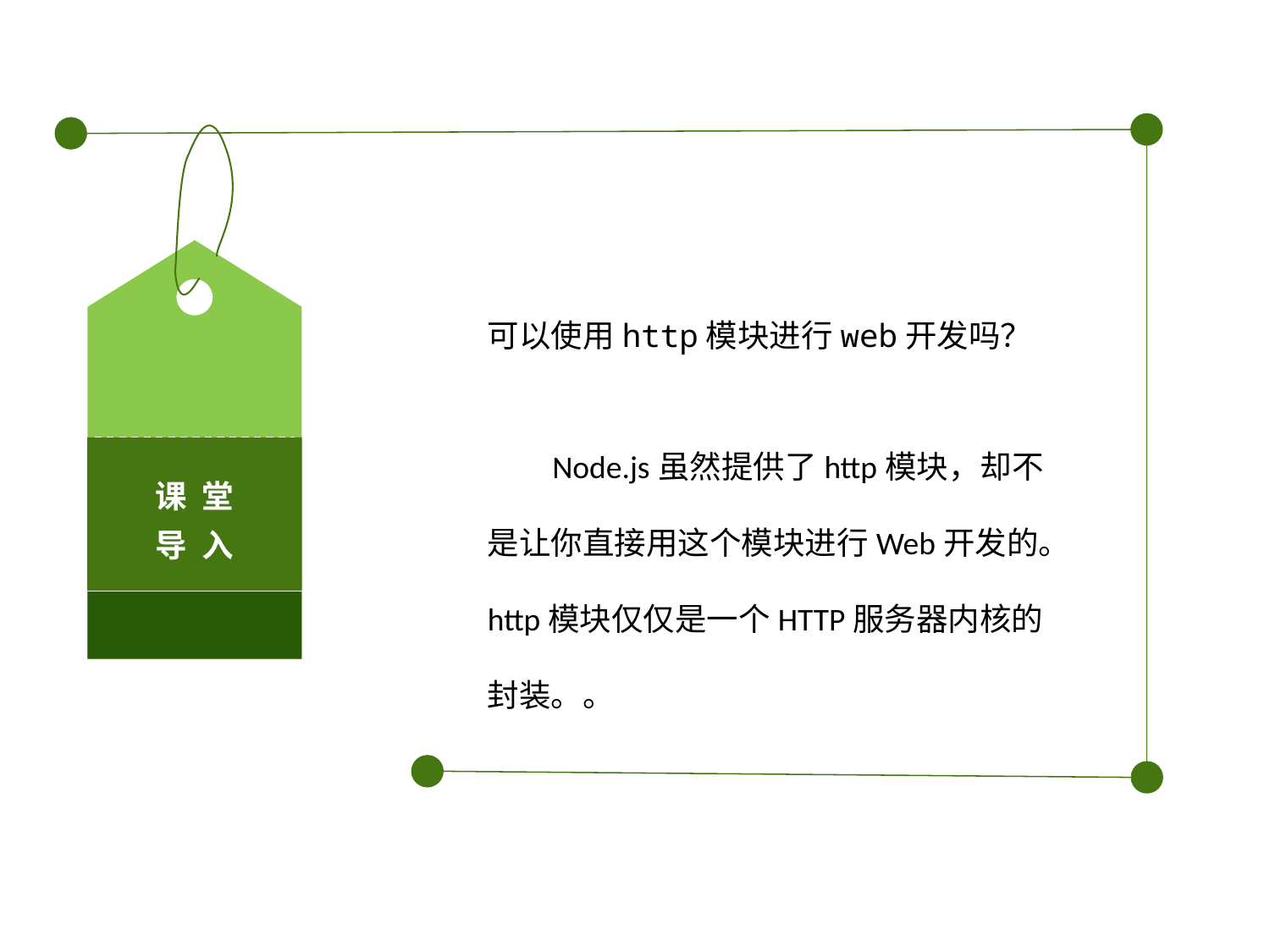

课  堂
导  入

可以使用http模块进行web开发吗？
         Node.js虽然提供了http模块，却不是让你直接用这个模块进行Web开发的。http模块仅仅是一个HTTP服务器内核的封装。。